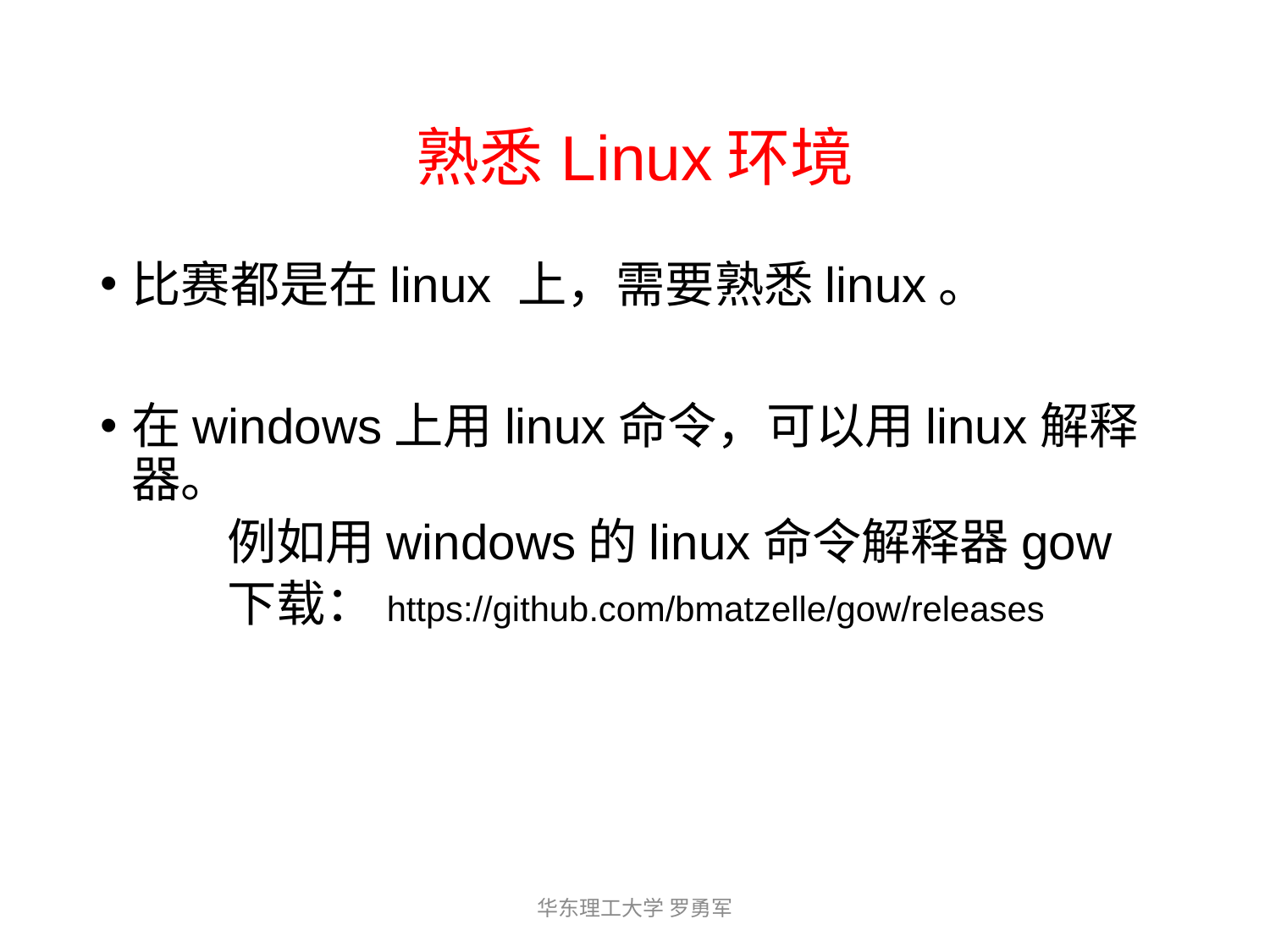

# 熟悉Linux环境
比赛都是在linux 上，需要熟悉linux。

在windows上用linux命令，可以用linux解释器。
例如用windows的linux命令解释器gow
下载：https://github.com/bmatzelle/gow/releases
华东理工大学 罗勇军